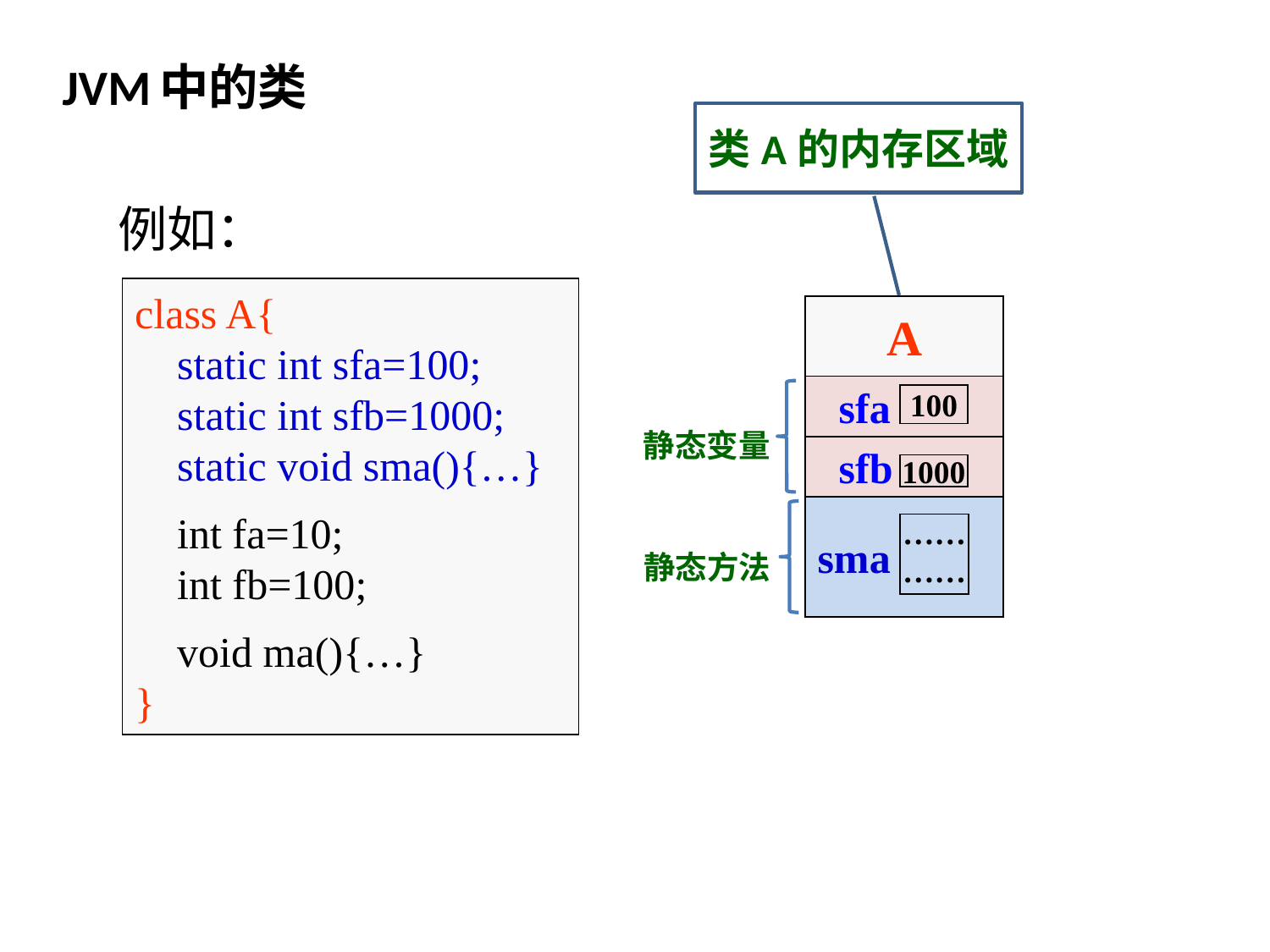

# JVM中的类
类A的内存区域
例如：
class A{
    static int sfa=100;
    static int sfb=1000;
    static void sma(){…}

    int fa=10;
    int fb=100;

    void ma(){…}
}
A
  sfa
100
  sfb
1000
sma
……
……

静态变量

静态方法
5